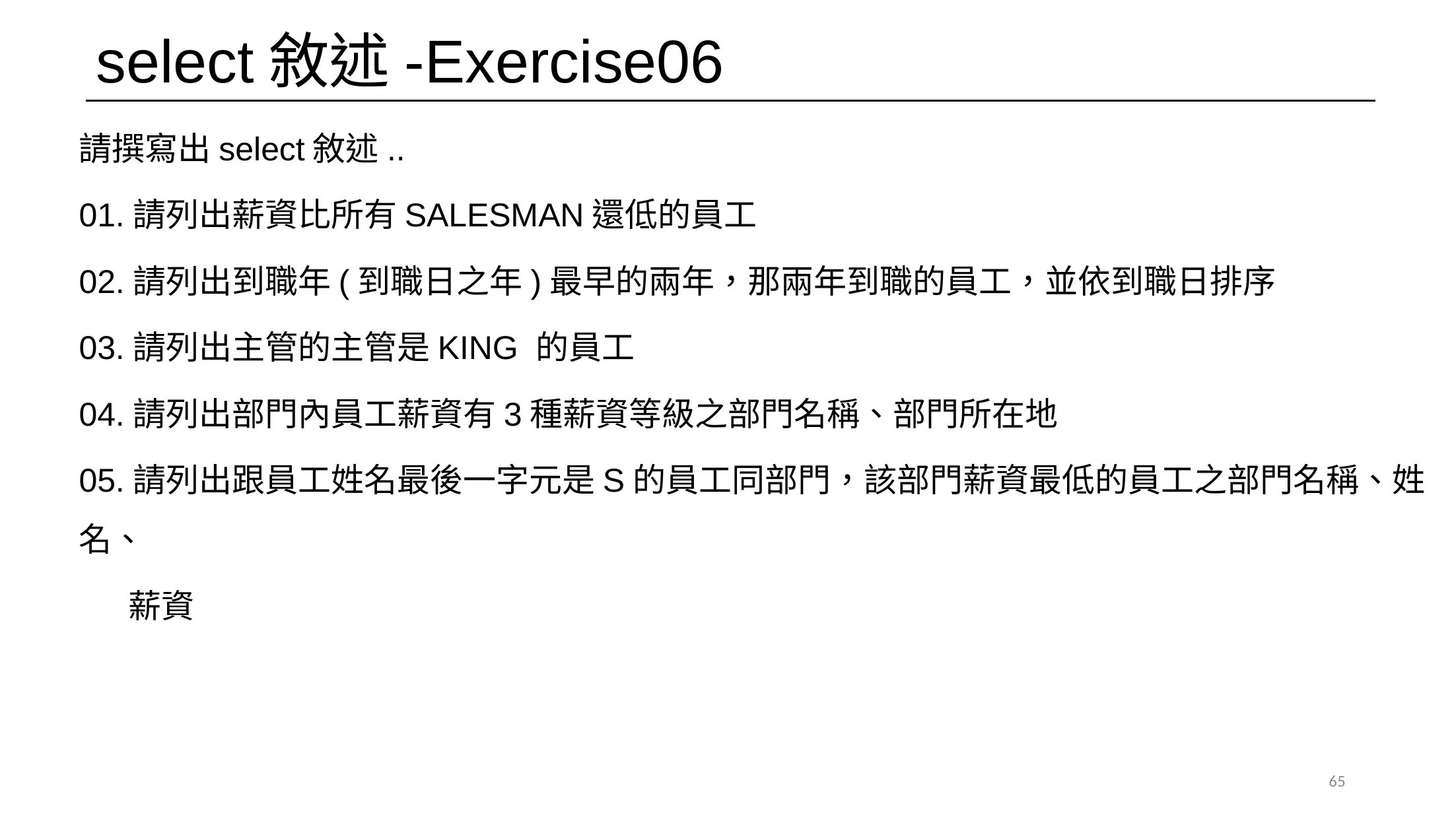

# select敘述-Exercise06
請撰寫出select敘述..
01.請列出薪資比所有SALESMAN還低的員工
02.請列出到職年(到職日之年)最早的兩年，那兩年到職的員工，並依到職日排序
03.請列出主管的主管是KING 的員工
04.請列出部門內員工薪資有3種薪資等級之部門名稱、部門所在地
05.請列出跟員工姓名最後一字元是S的員工同部門，該部門薪資最低的員工之部門名稱、姓名、
薪資
65